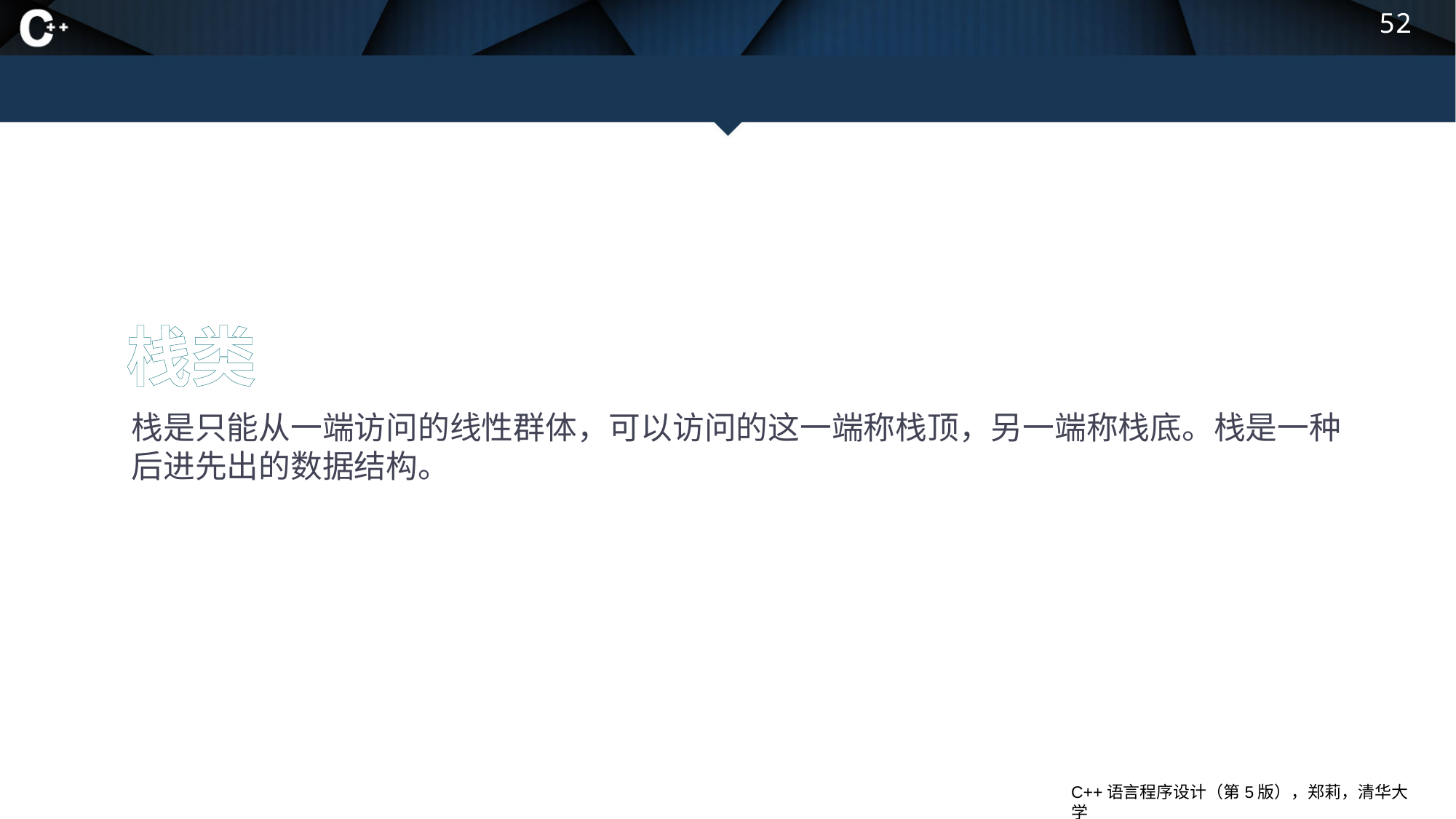

52
# 栈类
栈是只能从一端访问的线性群体，可以访问的这一端称栈顶，另一端称栈底。栈是一种后进先出的数据结构。